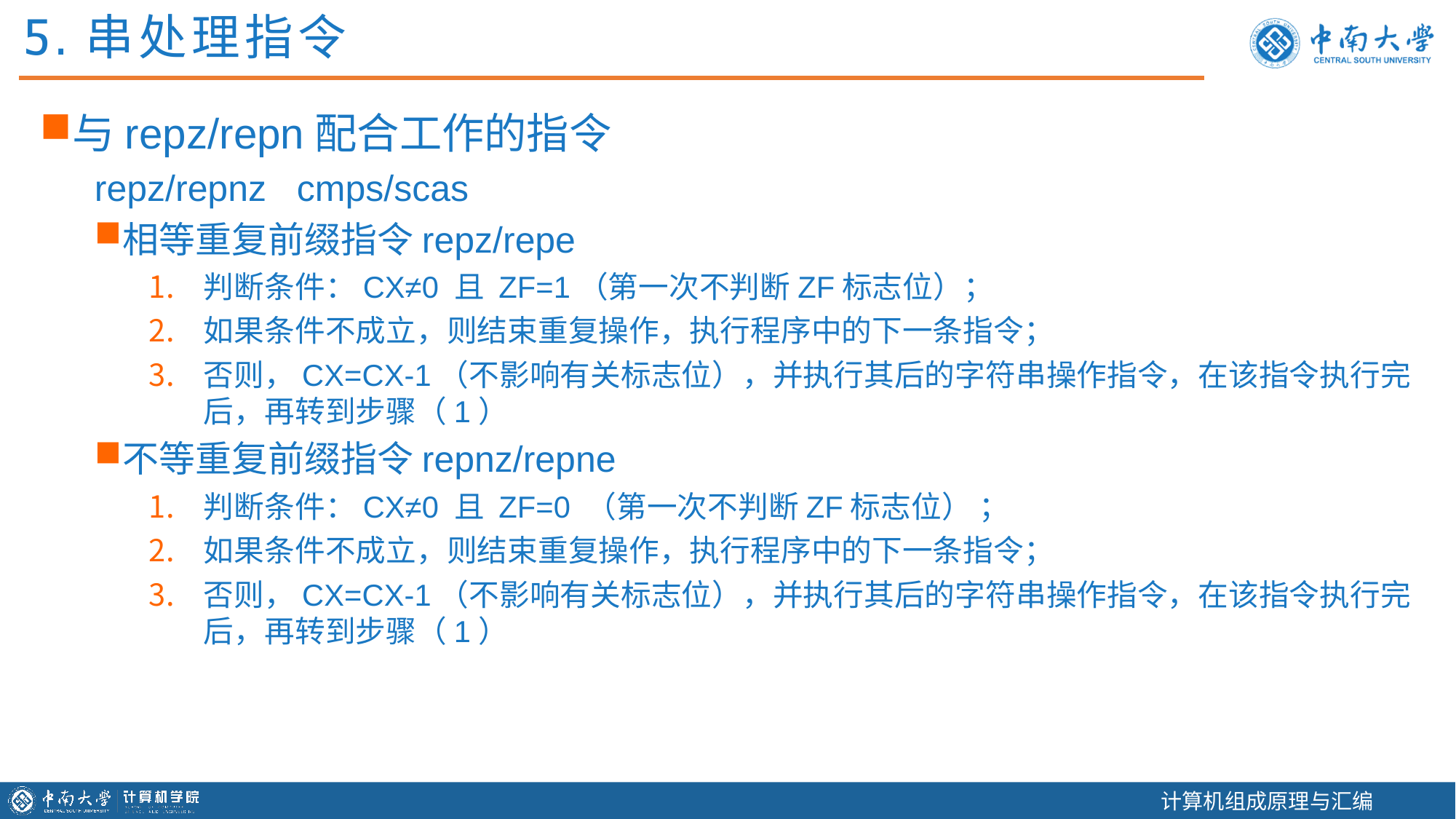

5.串处理指令
与repz/repn配合工作的指令
repz/repnz   cmps/scas
相等重复前缀指令repz/repe
判断条件：CX≠0 且 ZF=1（第一次不判断ZF标志位）；
如果条件不成立，则结束重复操作，执行程序中的下一条指令；
否则，CX=CX-1（不影响有关标志位），并执行其后的字符串操作指令，在该指令执行完后，再转到步骤（1）
不等重复前缀指令repnz/repne
判断条件：CX≠0 且 ZF=0 （第一次不判断ZF标志位） ；
如果条件不成立，则结束重复操作，执行程序中的下一条指令；
否则，CX=CX-1（不影响有关标志位），并执行其后的字符串操作指令，在该指令执行完后，再转到步骤（1）
57